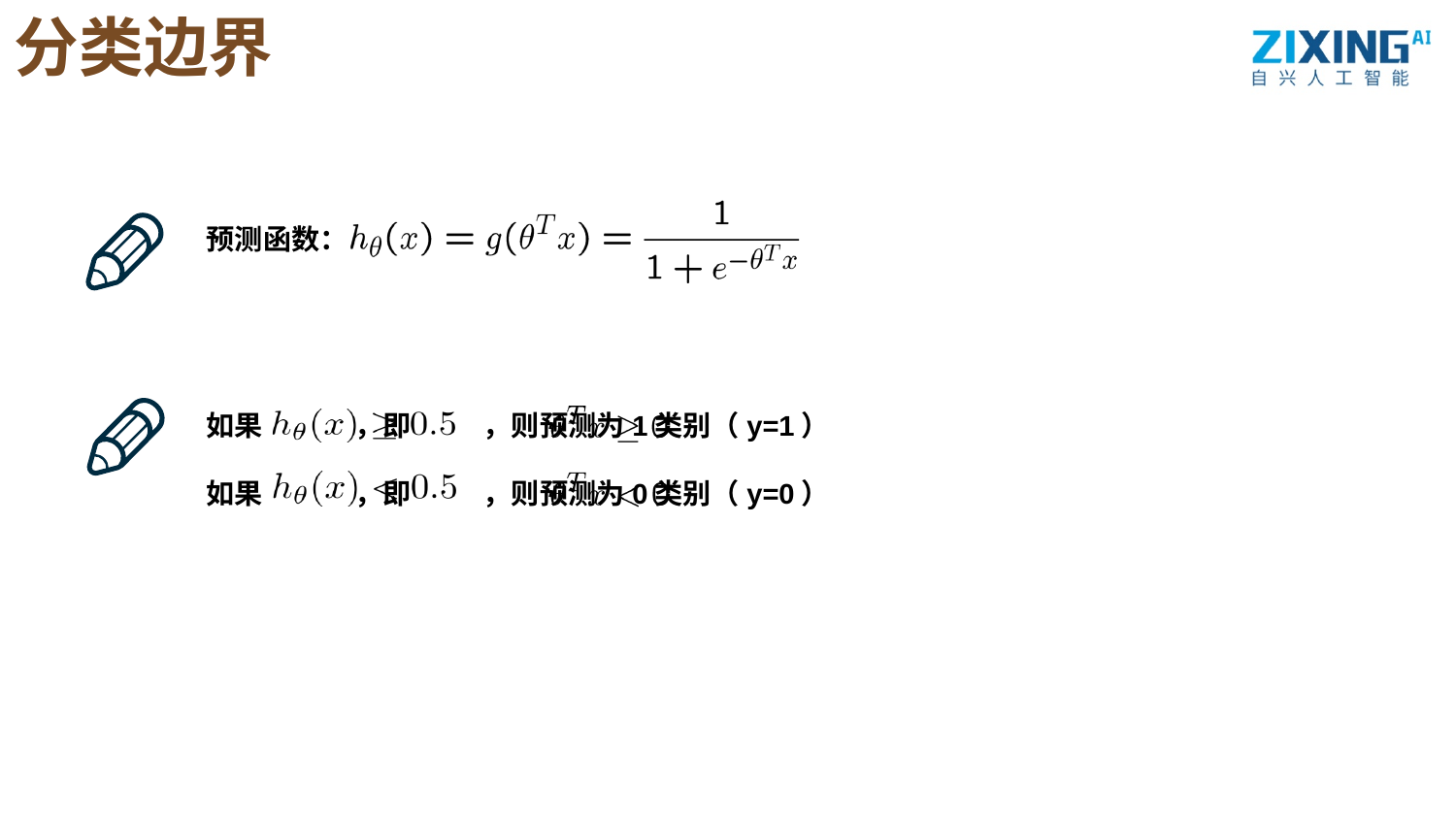

分类边界

预测函数：

如果              ，即           ，则预测为1类别（y=1）

如果              ，即           ，则预测为0类别（y=0）